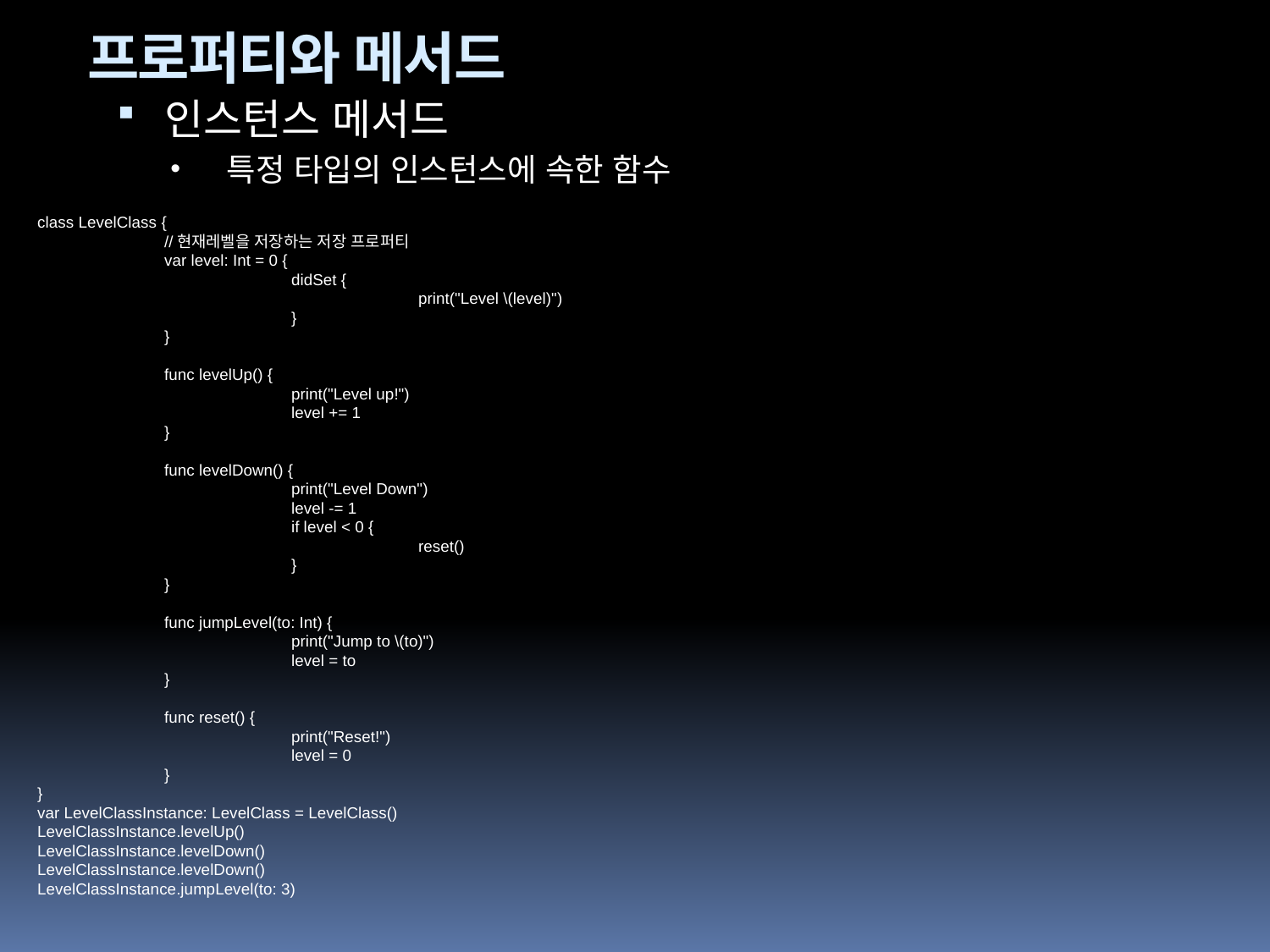

프로퍼티와 메서드
인스턴스 메서드
 특정 타입의 인스턴스에 속한 함수
class LevelClass {
	//현재레벨을 저장하는 저장 프로퍼티
	var level: Int = 0 {
		didSet {
			print("Level \(level)")
		}
	}

	func levelUp() {
		print("Level up!")
		level += 1
	}

	func levelDown() {
		print("Level Down")
		level -= 1
		if level < 0 {
			reset()
		}
	}

	func jumpLevel(to: Int) {
		print("Jump to \(to)")
		level = to
	}

	func reset() {
		print("Reset!")
		level = 0
	}
}
var LevelClassInstance: LevelClass = LevelClass()
LevelClassInstance.levelUp()
LevelClassInstance.levelDown()
LevelClassInstance.levelDown()
LevelClassInstance.jumpLevel(to: 3)